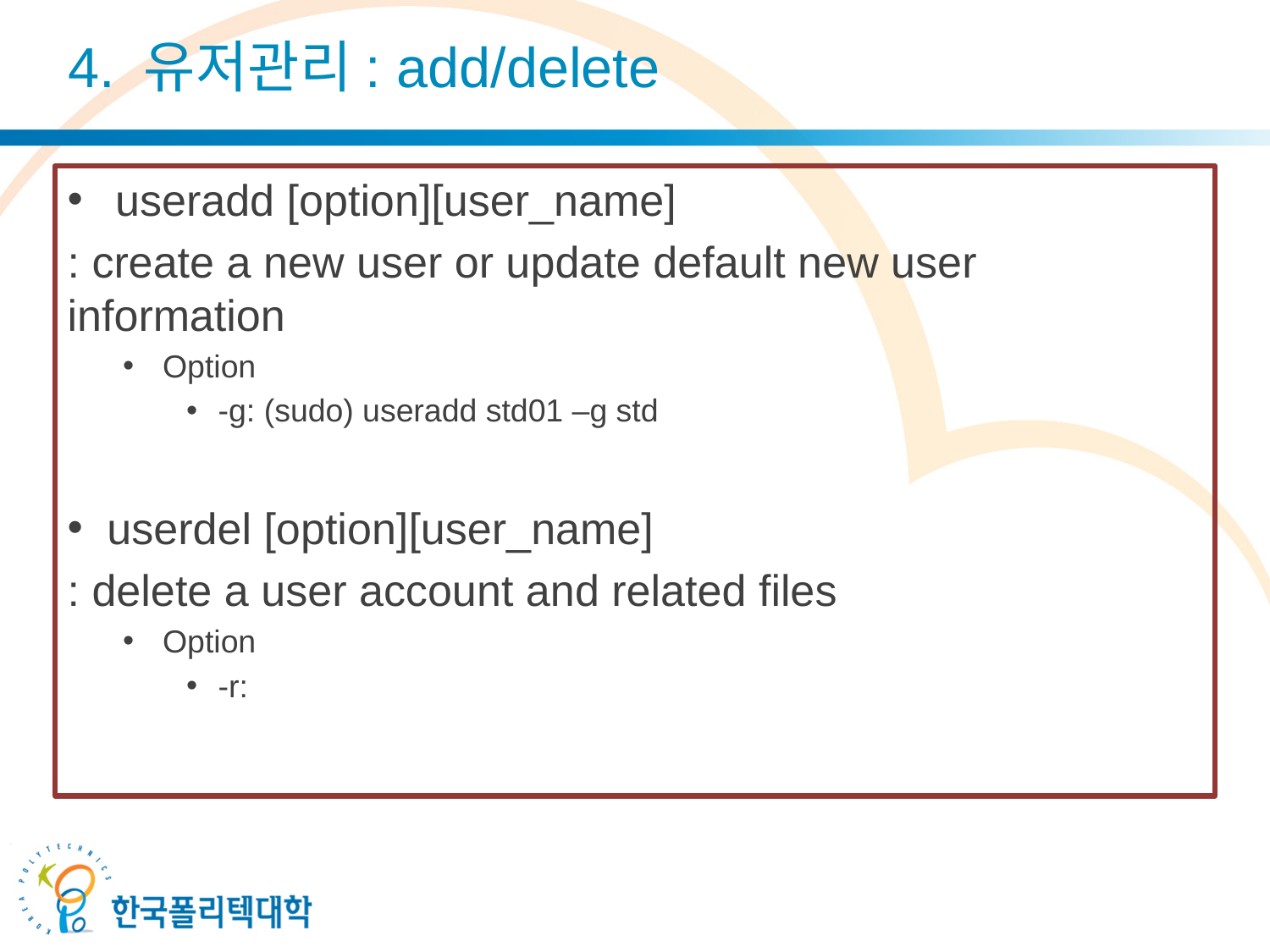

# 4. 유저관리: add/delete
useradd [option][user_name]
: create a new user or update default new user information
Option
-g: (sudo) useradd std01 –g std

userdel [option][user_name]
: delete a user account and related files
Option
-r: